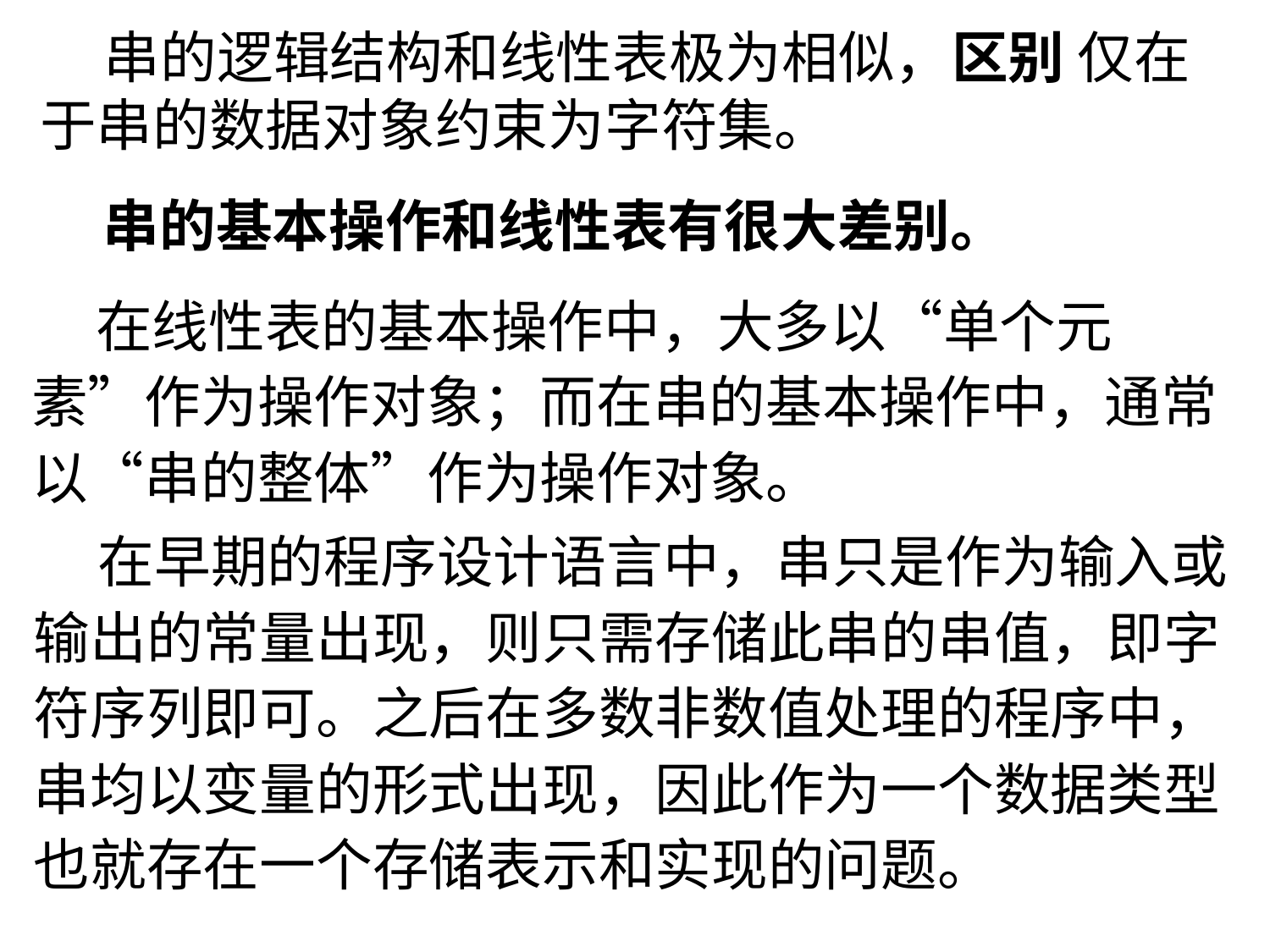

串的逻辑结构和线性表极为相似，区别 仅在于串的数据对象约束为字符集。
串的基本操作和线性表有很大差别。
    在线性表的基本操作中，大多以“单个元素”作为操作对象；而在串的基本操作中，通常以“串的整体”作为操作对象。
    在早期的程序设计语言中，串只是作为输入或输出的常量出现，则只需存储此串的串值，即字符序列即可。之后在多数非数值处理的程序中，串均以变量的形式出现，因此作为一个数据类型也就存在一个存储表示和实现的问题。